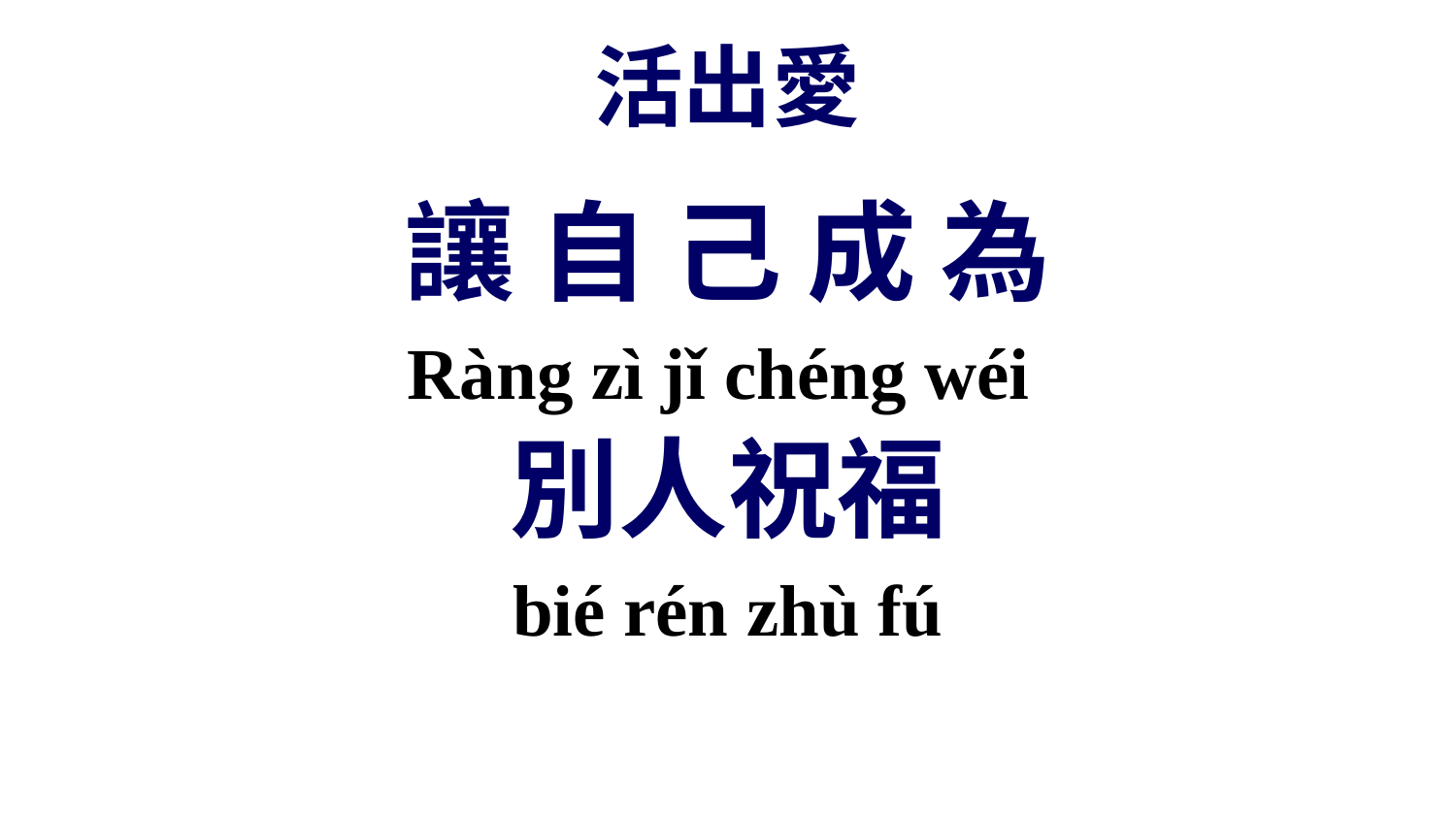

# 活出愛
讓 自 己 成 為
Ràng zì jǐ chéng wéi
別人祝福
bié rén zhù fú